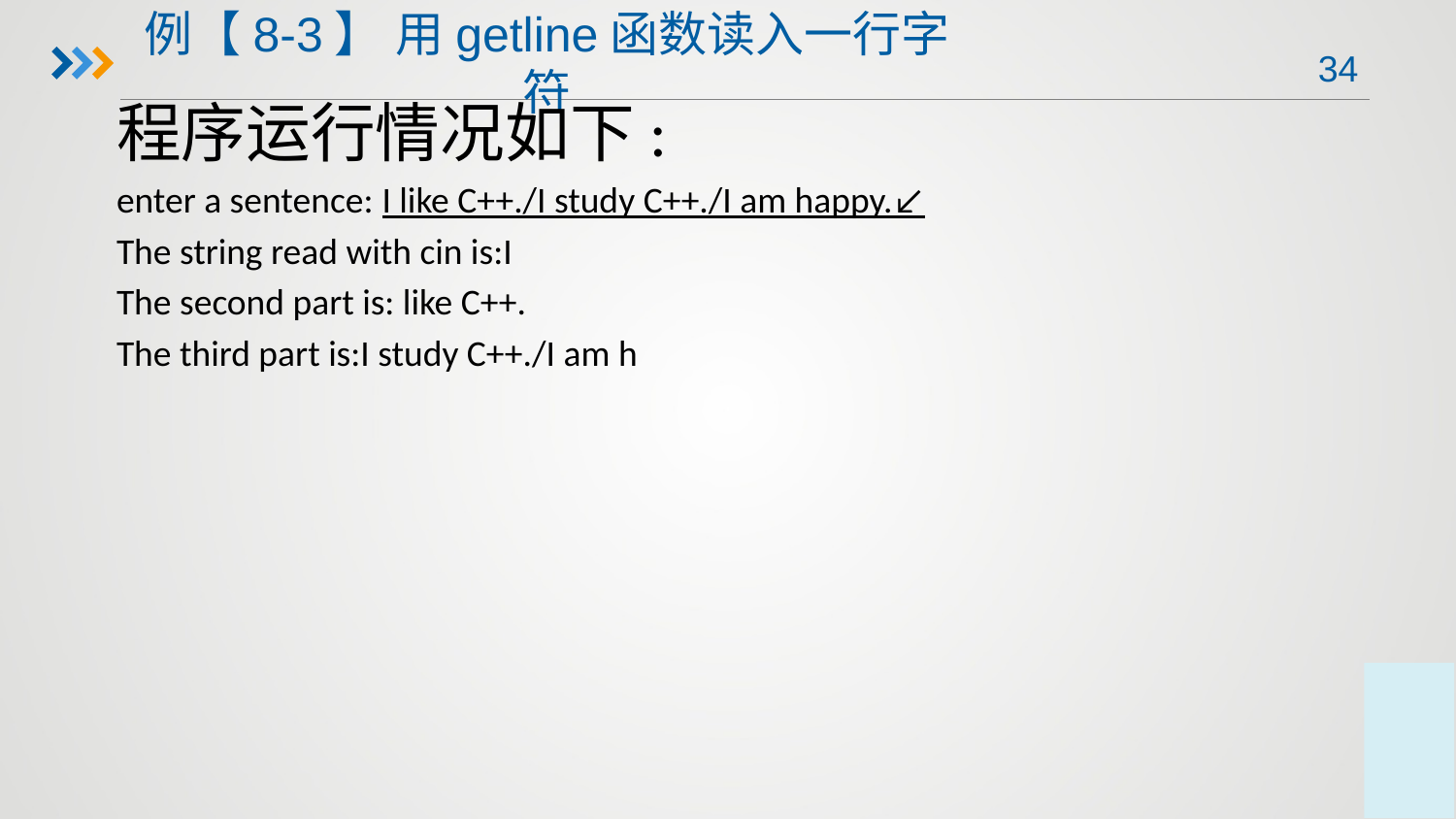

例【8-3】 用getline函数读入一行字符
程序运行情况如下:
enter a sentence: I like C++./I study C++./I am happy.↙
The string read with cin is:I
The second part is: like C++.
The third part is:I study C++./I am h